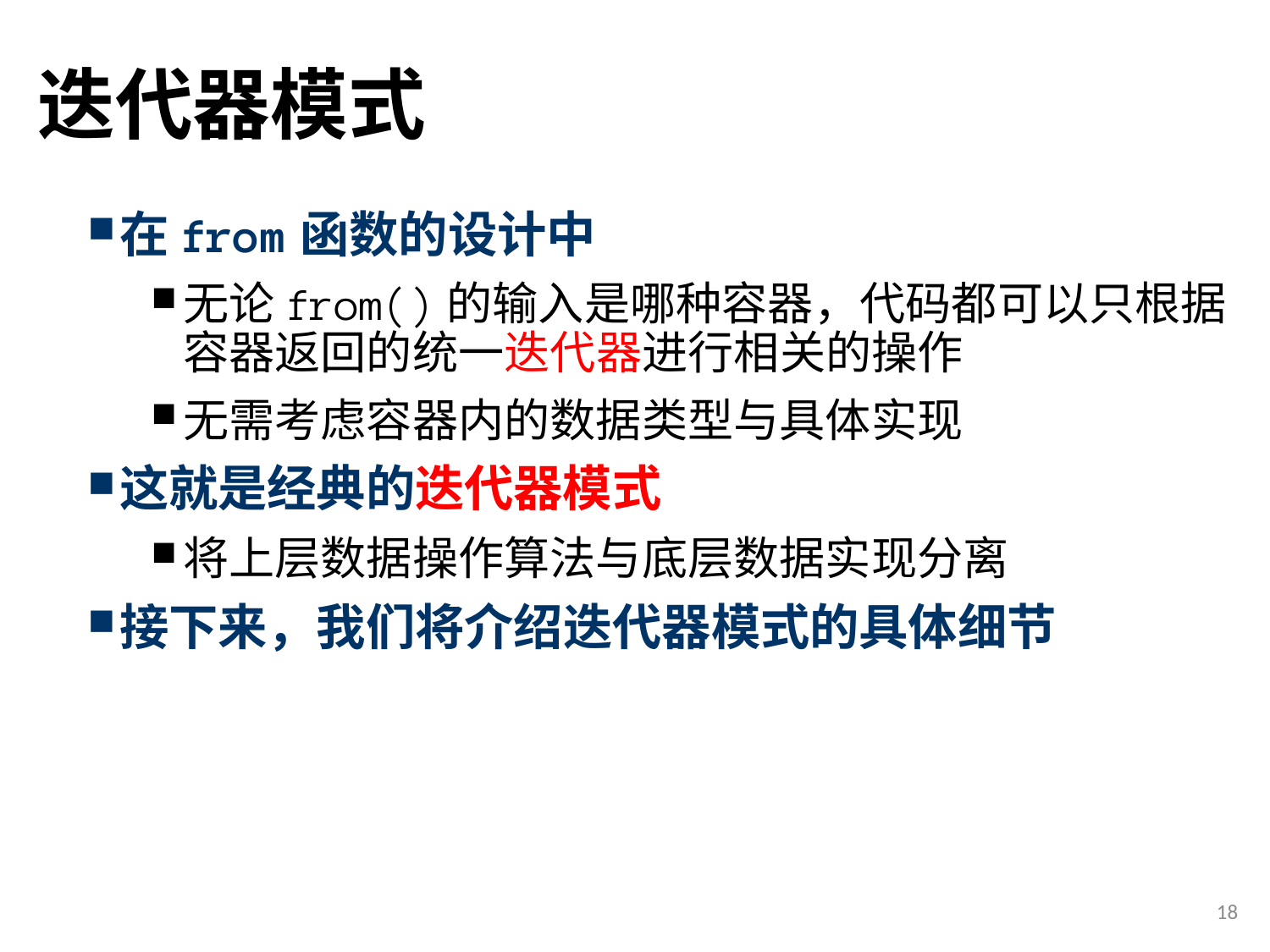

# 迭代器模式
在from函数的设计中
无论from()的输入是哪种容器，代码都可以只根据容器返回的统一迭代器进行相关的操作
无需考虑容器内的数据类型与具体实现
这就是经典的迭代器模式
将上层数据操作算法与底层数据实现分离
接下来，我们将介绍迭代器模式的具体细节

18